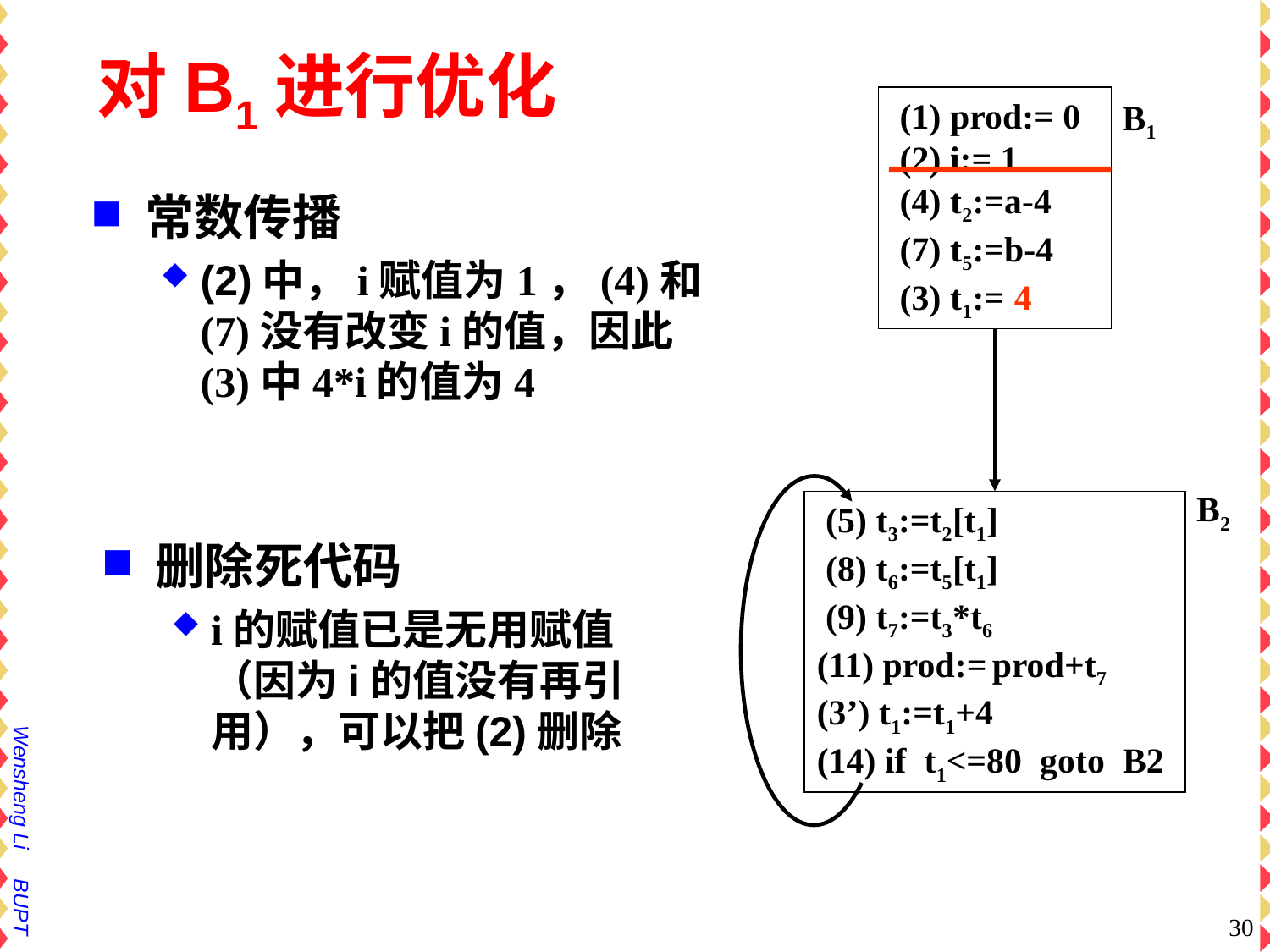

对B1进行优化
 (1) prod:= 0
 (2) i:= 1
 (4) t2:=a-4
 (7) t5:=b-4
 (3) t1:= 4*i
B1

B2
 (5) t3:=t2[t1]
 (8) t6:=t5[t1]
 (9) t7:=t3*t6
(11) prod:= prod+t7
(3’) t1:=t1+4
(14) if  t1<=80  goto  B2

常数传播
(2)中，i赋值为1，(4)和(7)没有改变i的值，因此(3)中4*i的值为4
 4
删除死代码
i的赋值已是无用赋值（因为i的值没有再引用），可以把(2)删除
30